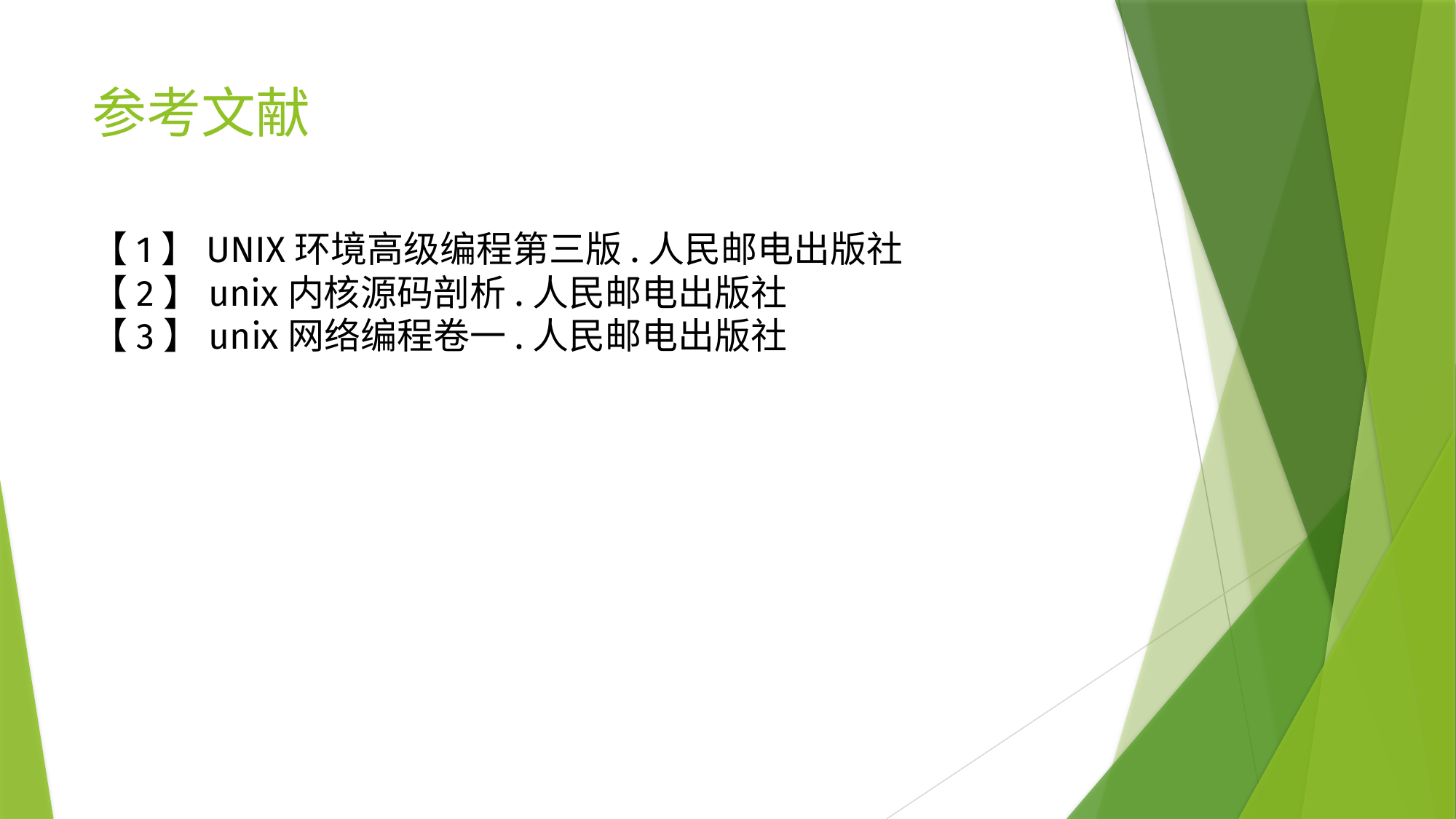

# 参考文献
【1】UNIX环境高级编程第三版.人民邮电出版社
【2】unix内核源码剖析.人民邮电出版社
【3】unix网络编程卷一.人民邮电出版社